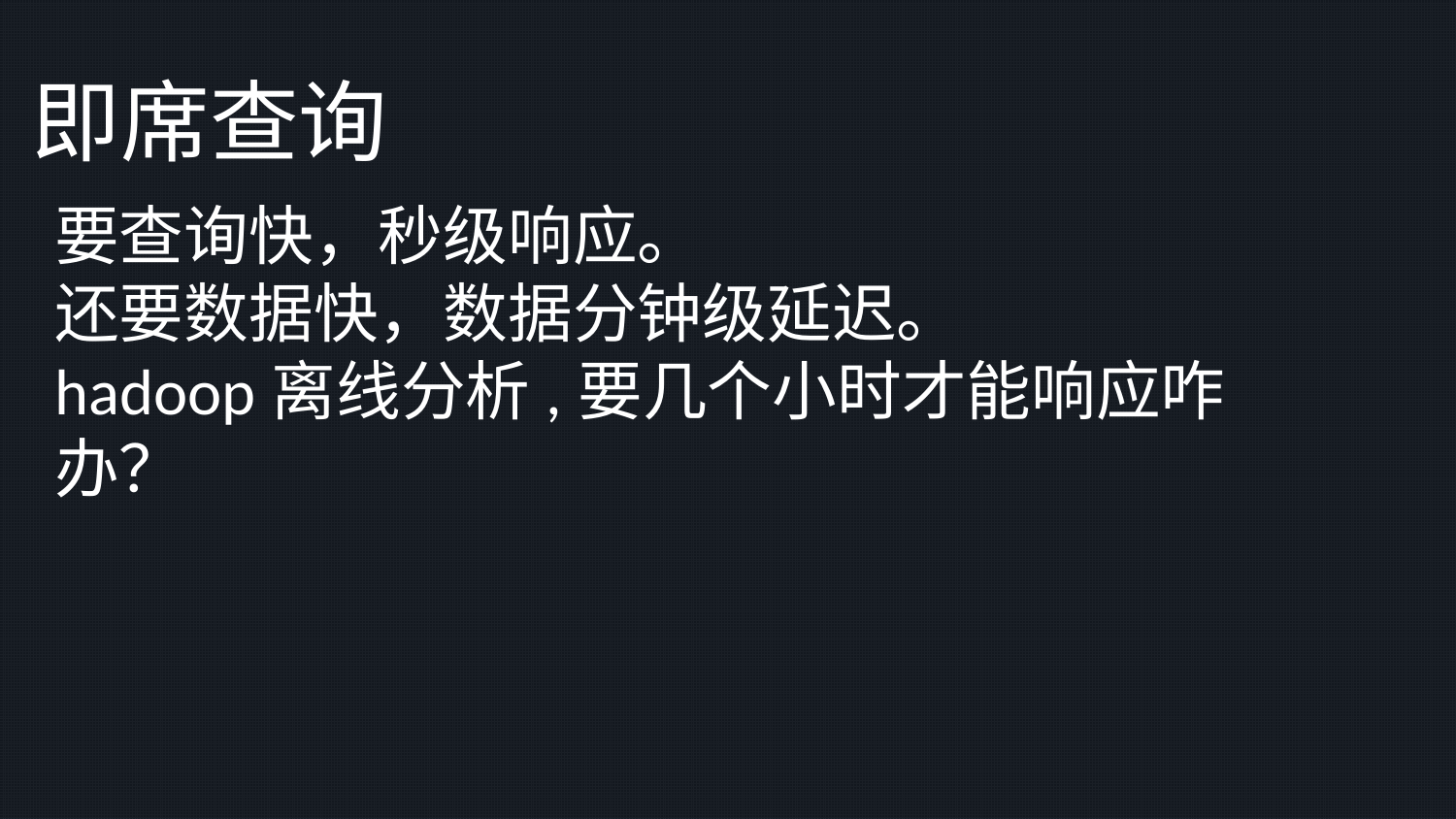

# 即席查询
要查询快，秒级响应。
还要数据快，数据分钟级延迟。
hadoop离线分析,要几个小时才能响应咋办？